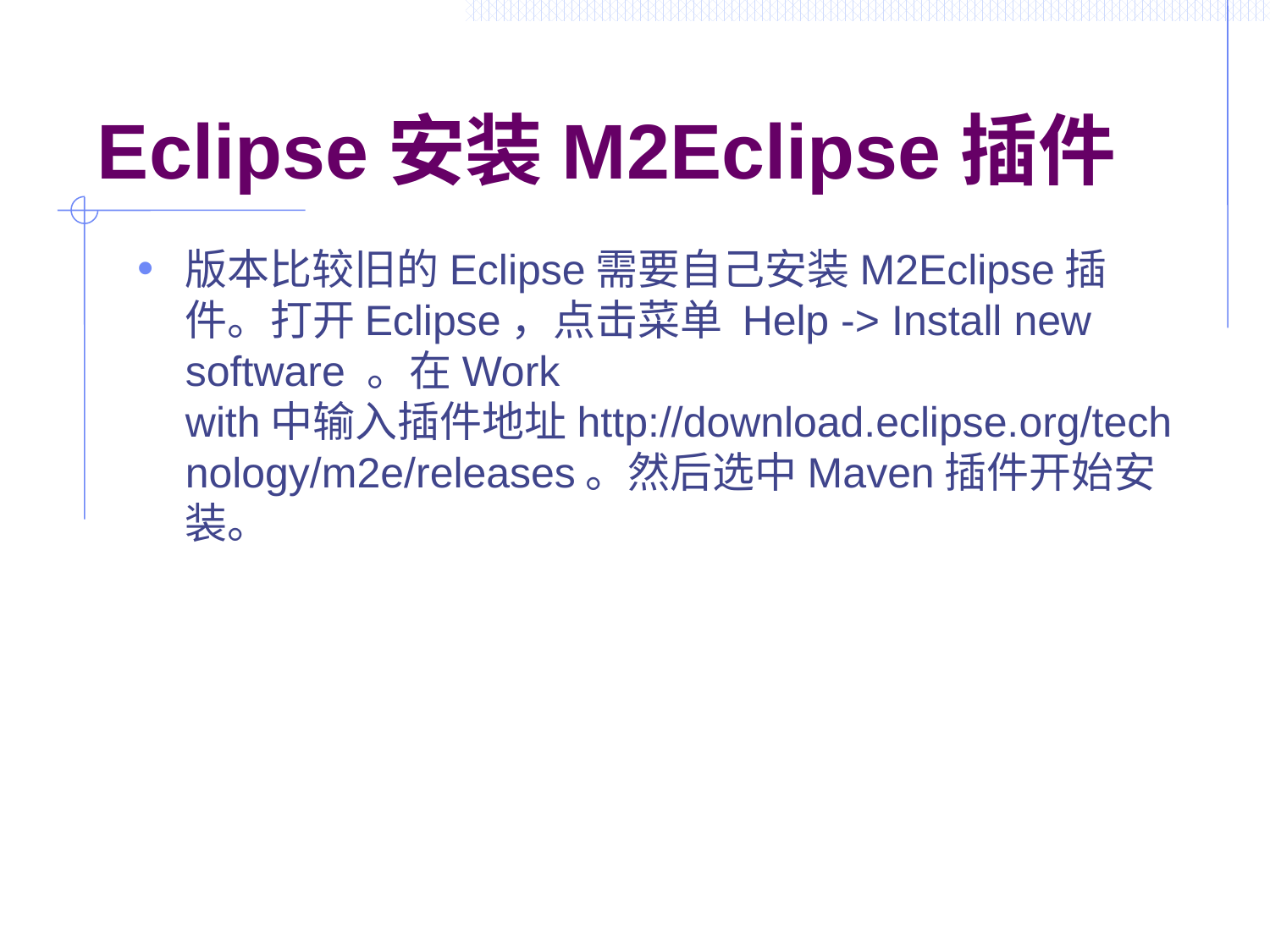

# Eclipse安装M2Eclipse插件
版本比较旧的Eclipse需要自己安装M2Eclipse插件。打开Eclipse，点击菜单 Help -> Install new software 。在Work with中输入插件地址http://download.eclipse.org/technology/m2e/releases。然后选中Maven插件开始安装。